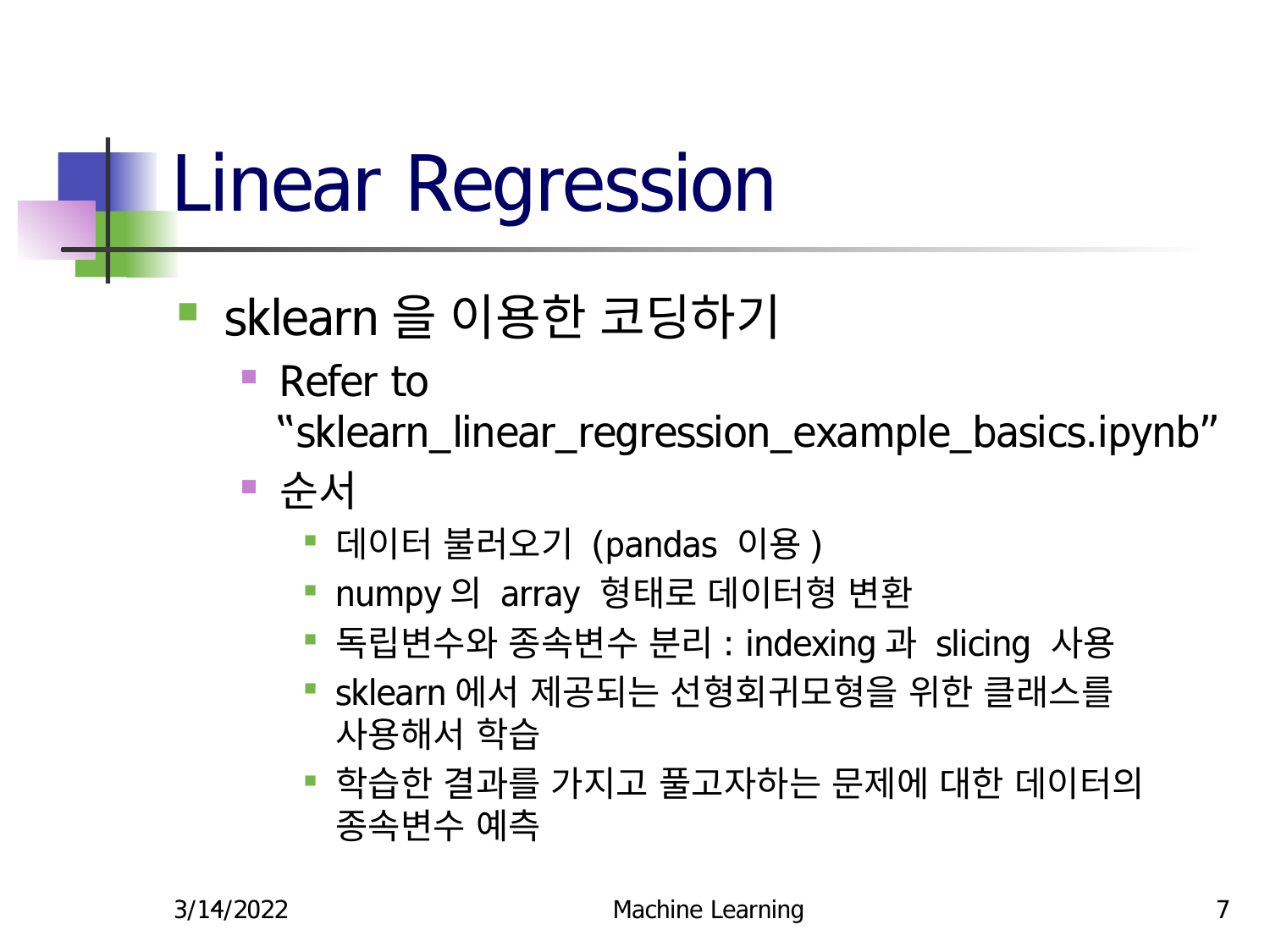

# Linear Regression
sklearn을 이용한 코딩하기
Refer to “sklearn_linear_regression_example_basics.ipynb”
순서
데이터 불러오기 (pandas 이용)
numpy의 array 형태로 데이터형 변환
독립변수와 종속변수 분리: indexing과 slicing 사용
sklearn에서 제공되는 선형회귀모형을 위한 클래스를 사용해서 학습
학습한 결과를 가지고 풀고자하는 문제에 대한 데이터의 종속변수 예측
3/14/2022
Machine Learning
7